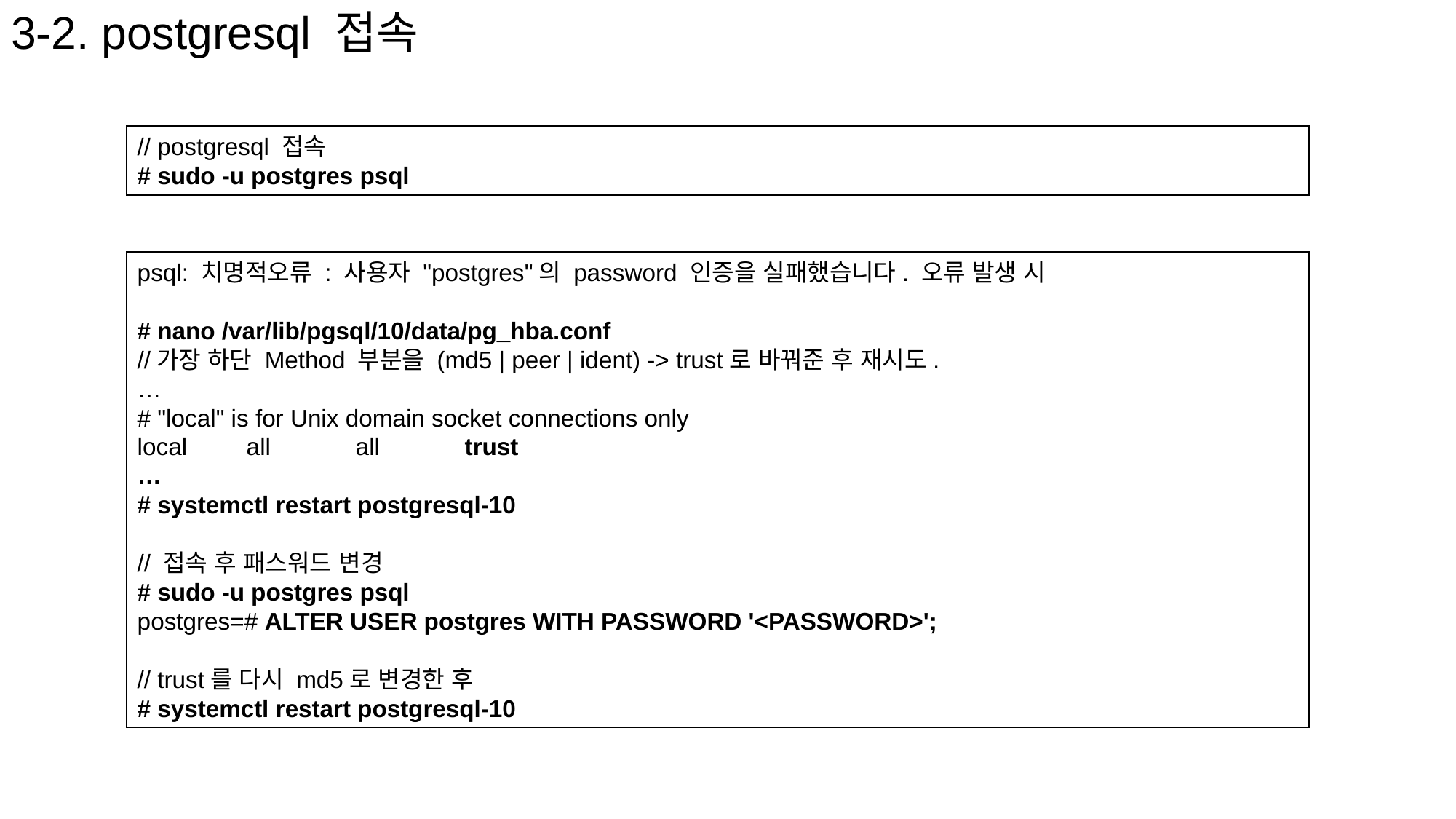

# 3-2. postgresql 접속
// postgresql 접속
# sudo -u postgres psql
PostgreSQL 버전별 다운로드
# PostgreSQL13
yum install -y postgresql13-server

# PostgreSQL12
yum install -y postgresql12-server

# PostgreSQL11
yum install -y postgresql11-server

# PostgreSQL10
yum install -y postgresql10-server

# PostgreSQL9.6
yum install -y postgresql96-server
psql: 치명적오류 : 사용자 "postgres"의 password 인증을 실패했습니다. 오류 발생 시

# nano /var/lib/pgsql/10/data/pg_hba.conf
//가장 하단 Method 부분을 (md5 | peer | ident) -> trust로 바꿔준 후 재시도.
…
# "local" is for Unix domain socket connections only
local	all	all	trust
…
# systemctl restart postgresql-10

// 접속 후 패스워드 변경
# sudo -u postgres psql
postgres=# ALTER USER postgres WITH PASSWORD '<PASSWORD>';

// trust를 다시 md5로 변경한 후
# systemctl restart postgresql-10